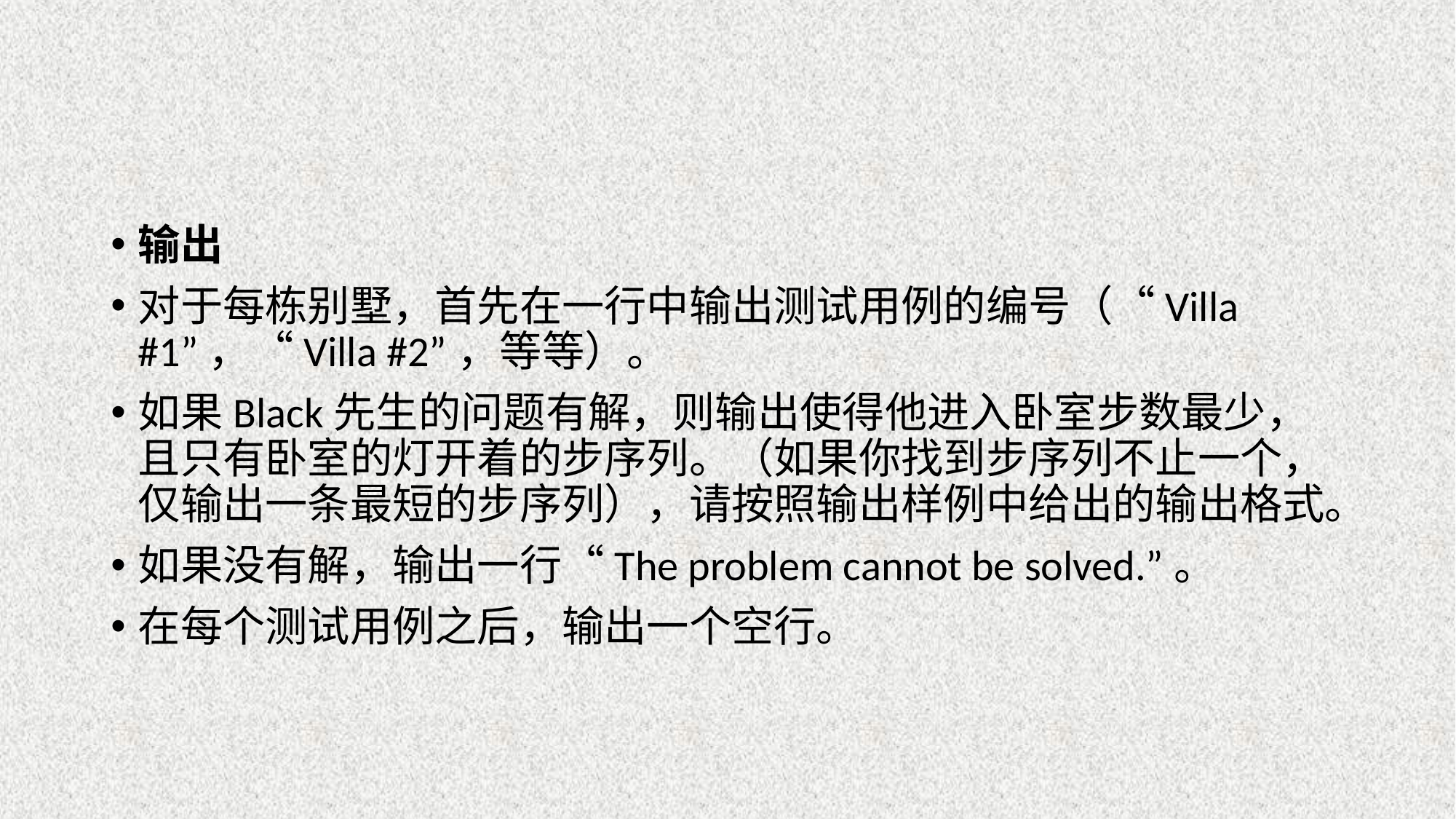

#
输出
对于每栋别墅，首先在一行中输出测试用例的编号（“Villa #1”，“Villa #2”，等等）。
如果Black先生的问题有解，则输出使得他进入卧室步数最少，且只有卧室的灯开着的步序列。（如果你找到步序列不止一个，仅输出一条最短的步序列），请按照输出样例中给出的输出格式。
如果没有解，输出一行“The problem cannot be solved.”。
在每个测试用例之后，输出一个空行。